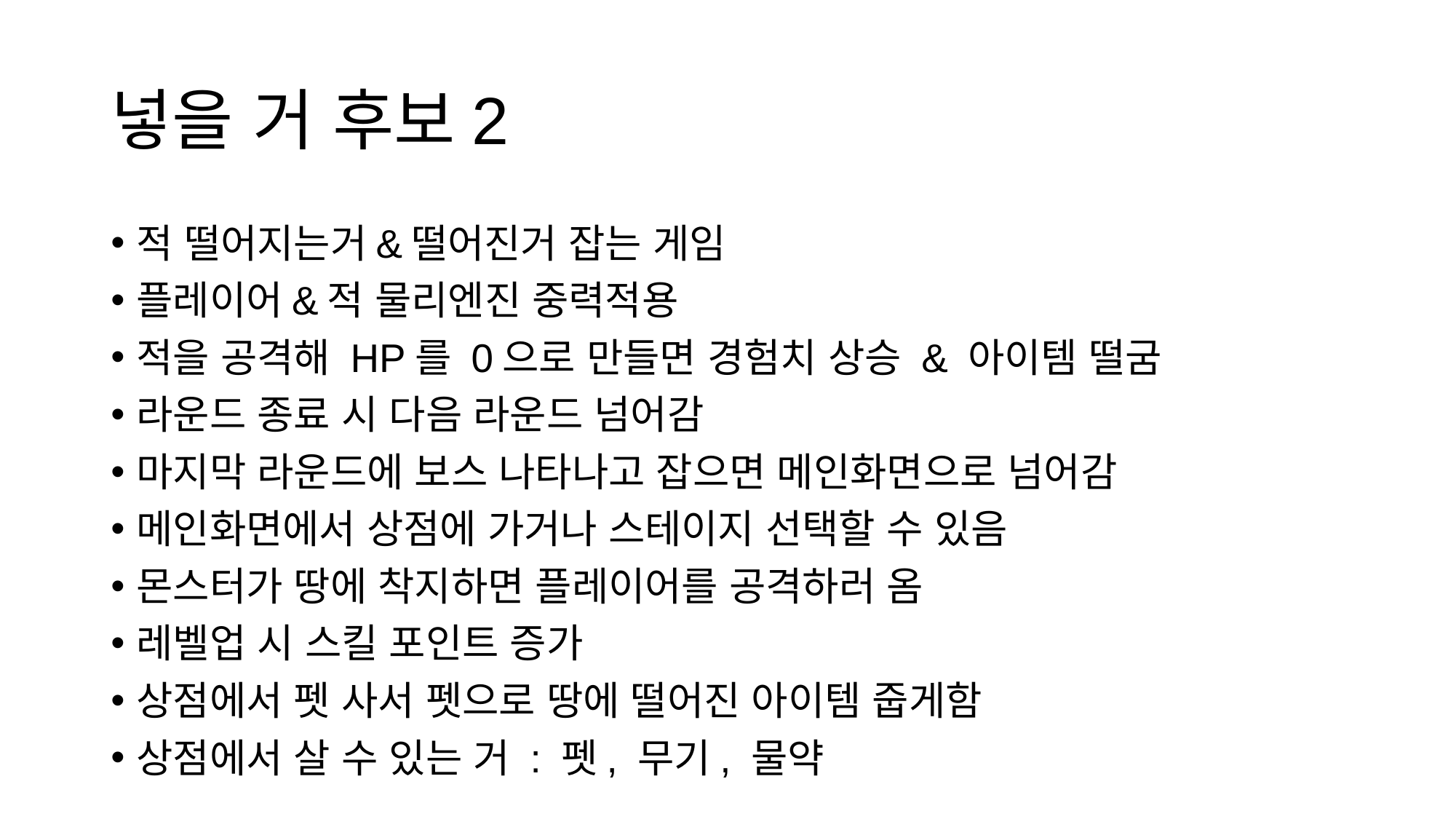

# 넣을 거 후보2
적 떨어지는거&떨어진거 잡는 게임
플레이어&적 물리엔진 중력적용
적을 공격해 HP를 0으로 만들면 경험치 상승 & 아이템 떨굼
라운드 종료 시 다음 라운드 넘어감
마지막 라운드에 보스 나타나고 잡으면 메인화면으로 넘어감
메인화면에서 상점에 가거나 스테이지 선택할 수 있음
몬스터가 땅에 착지하면 플레이어를 공격하러 옴
레벨업 시 스킬 포인트 증가
상점에서 펫 사서 펫으로 땅에 떨어진 아이템 줍게함
상점에서 살 수 있는 거 : 펫, 무기, 물약